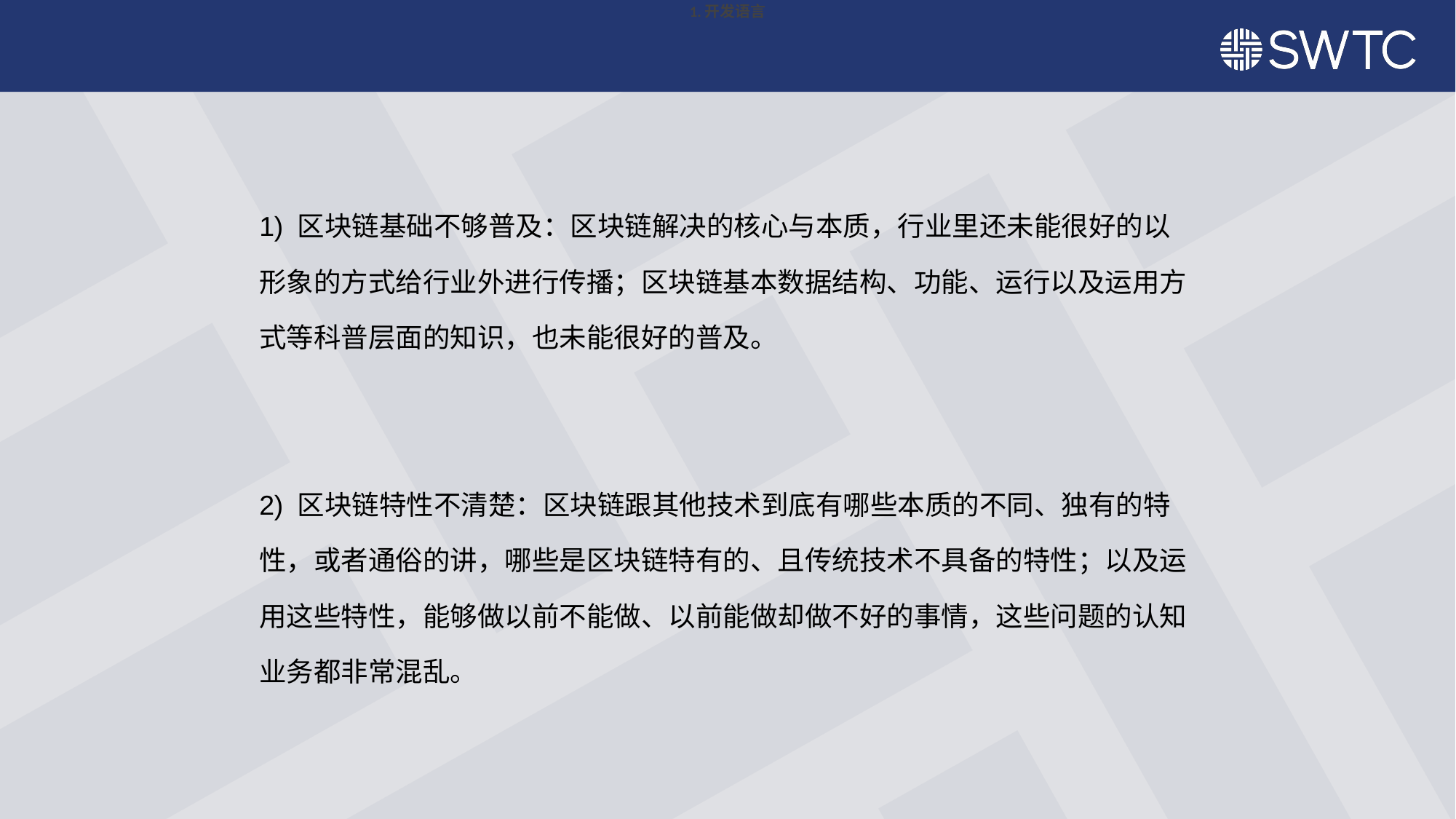

1.开发语言

1) 区块链基础不够普及：区块链解决的核心与本质，行业里还未能很好的以形象的方式给行业外进行传播；区块链基本数据结构、功能、运行以及运用方式等科普层面的知识，也未能很好的普及。

2) 区块链特性不清楚：区块链跟其他技术到底有哪些本质的不同、独有的特性，或者通俗的讲，哪些是区块链特有的、且传统技术不具备的特性；以及运用这些特性，能够做以前不能做、以前能做却做不好的事情，这些问题的认知业务都非常混乱。